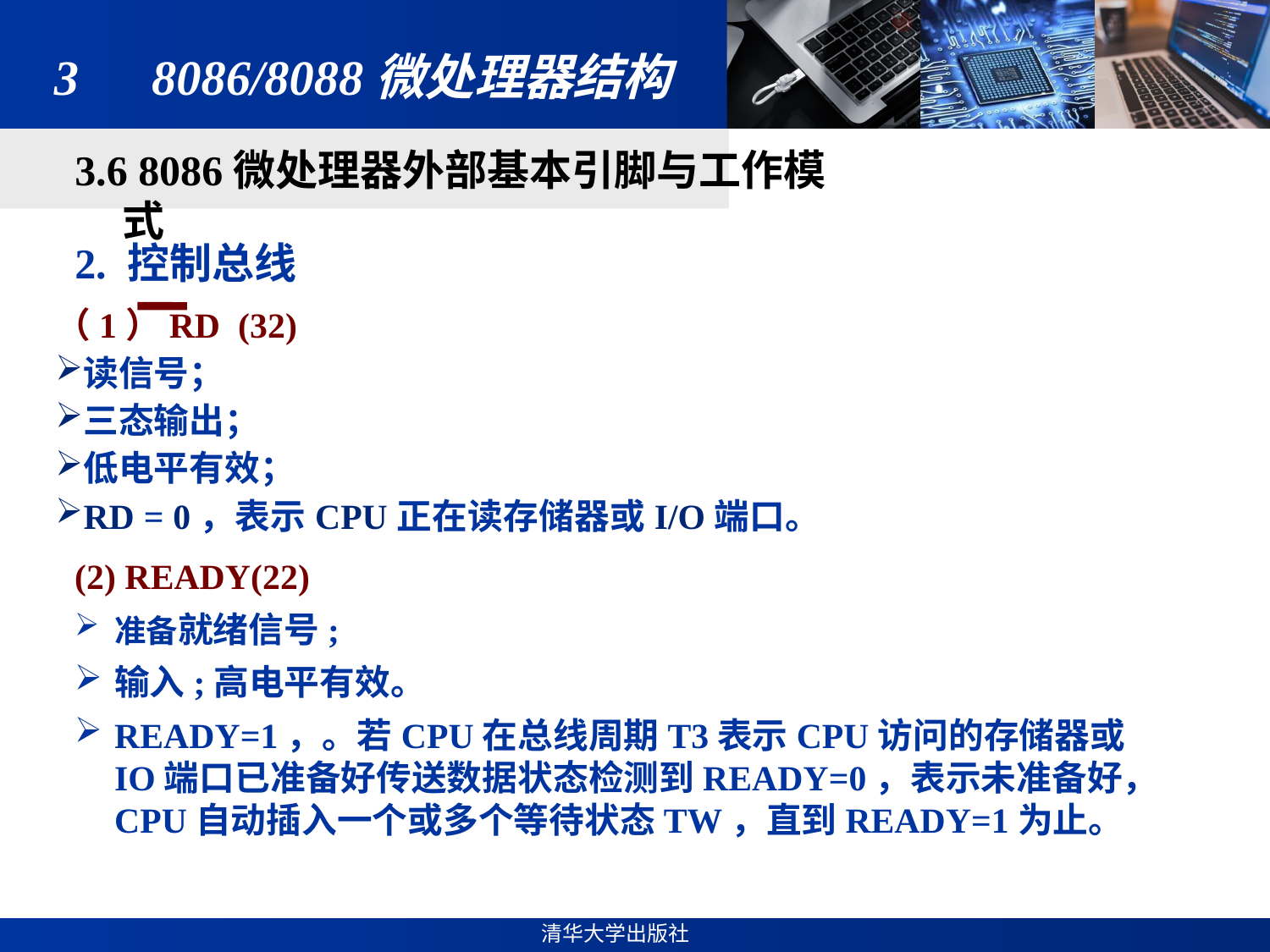

# 3　8086/8088微处理器结构
3.6 8086微处理器外部基本引脚与工作模式

2. 控制总线

（1）RD  (32)
读信号；
三态输出；
低电平有效；
RD = 0，表示CPU正在读存储器或I/O端口。

(2) READY(22)
准备就绪信号;
输入;高电平有效。
READY=1，。若CPU在总线周期T3表示CPU访问的存储器或IO端口已准备好传送数据状态检测到READY=0，表示未准备好，CPU自动插入一个或多个等待状态TW，直到READY=1为止。